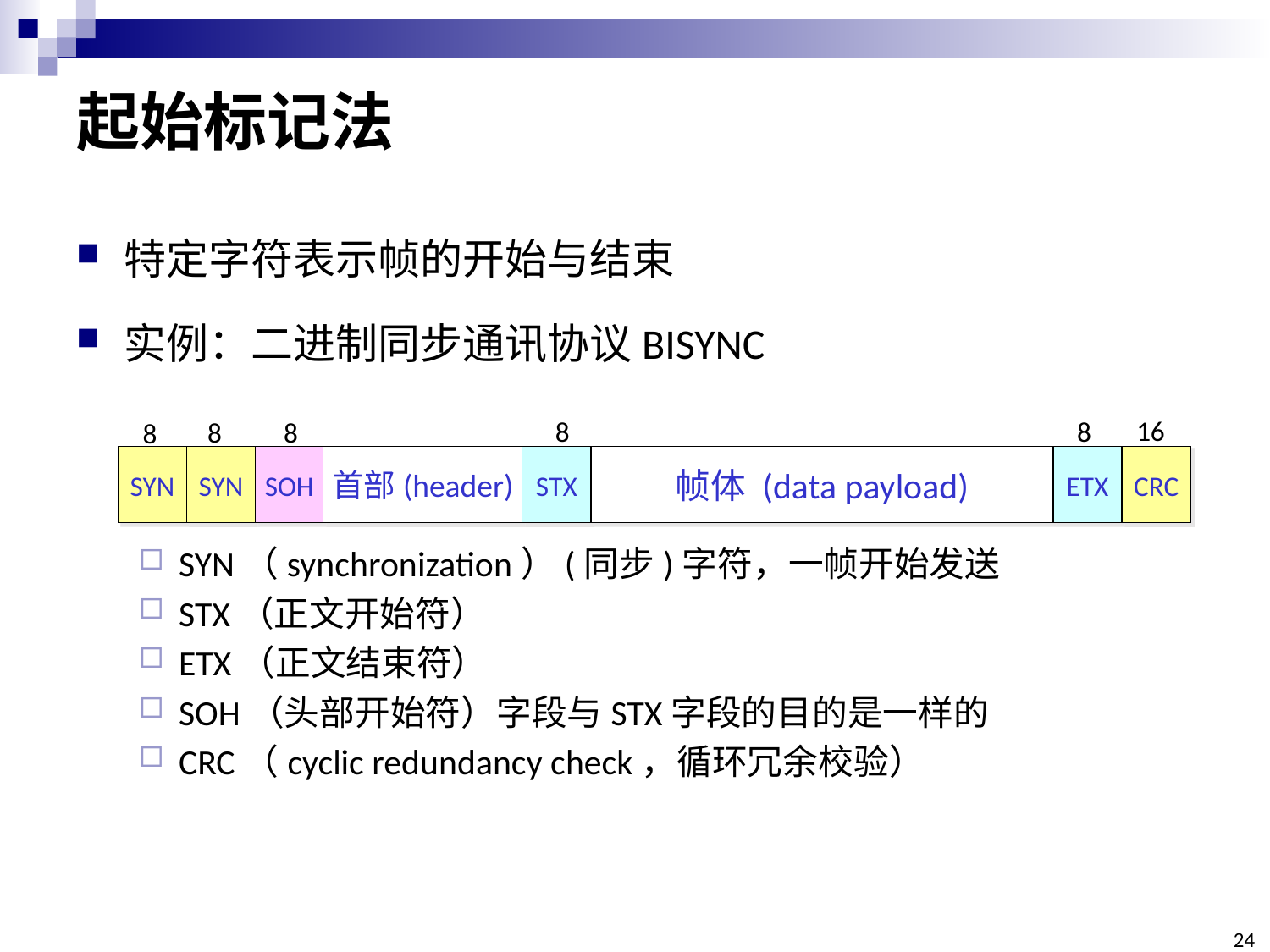

# 起始标记法
特定字符表示帧的开始与结束
实例：二进制同步通讯协议BISYNC

16
8
8
8
8
8
SYN
首部(header)
STX
CRC
SYN
SOH
帧体 (data payload)
ETX
SYN（synchronization）(同步)字符，一帧开始发送
STX（正文开始符）
ETX（正文结束符）
SOH（头部开始符）字段与STX字段的目的是一样的
CRC（cyclic redundancy check，循环冗余校验）
24